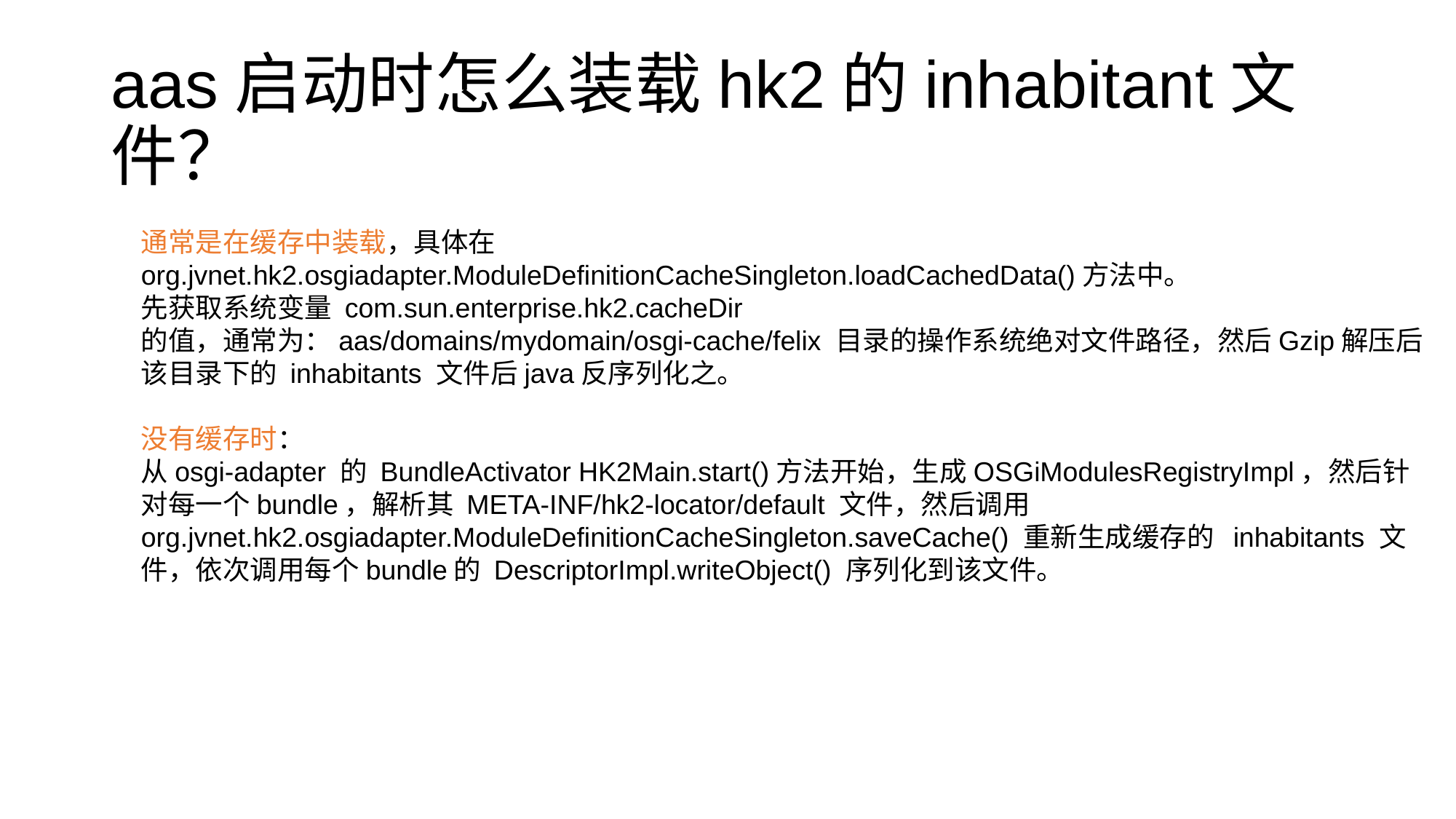

# aas启动时怎么装载hk2的inhabitant文件？
通常是在缓存中装载，具体在org.jvnet.hk2.osgiadapter.ModuleDefinitionCacheSingleton.loadCachedData()方法中。
先获取系统变量 com.sun.enterprise.hk2.cacheDir 的值，通常为：aas/domains/mydomain/osgi-cache/felix 目录的操作系统绝对文件路径，然后Gzip解压后该目录下的 inhabitants 文件后java反序列化之。

没有缓存时：
从osgi-adapter 的 BundleActivator HK2Main.start()方法开始，生成OSGiModulesRegistryImpl，然后针对每一个bundle，解析其 META-INF/hk2-locator/default 文件，然后调用org.jvnet.hk2.osgiadapter.ModuleDefinitionCacheSingleton.saveCache() 重新生成缓存的  inhabitants 文件，依次调用每个bundle的 DescriptorImpl.writeObject() 序列化到该文件。